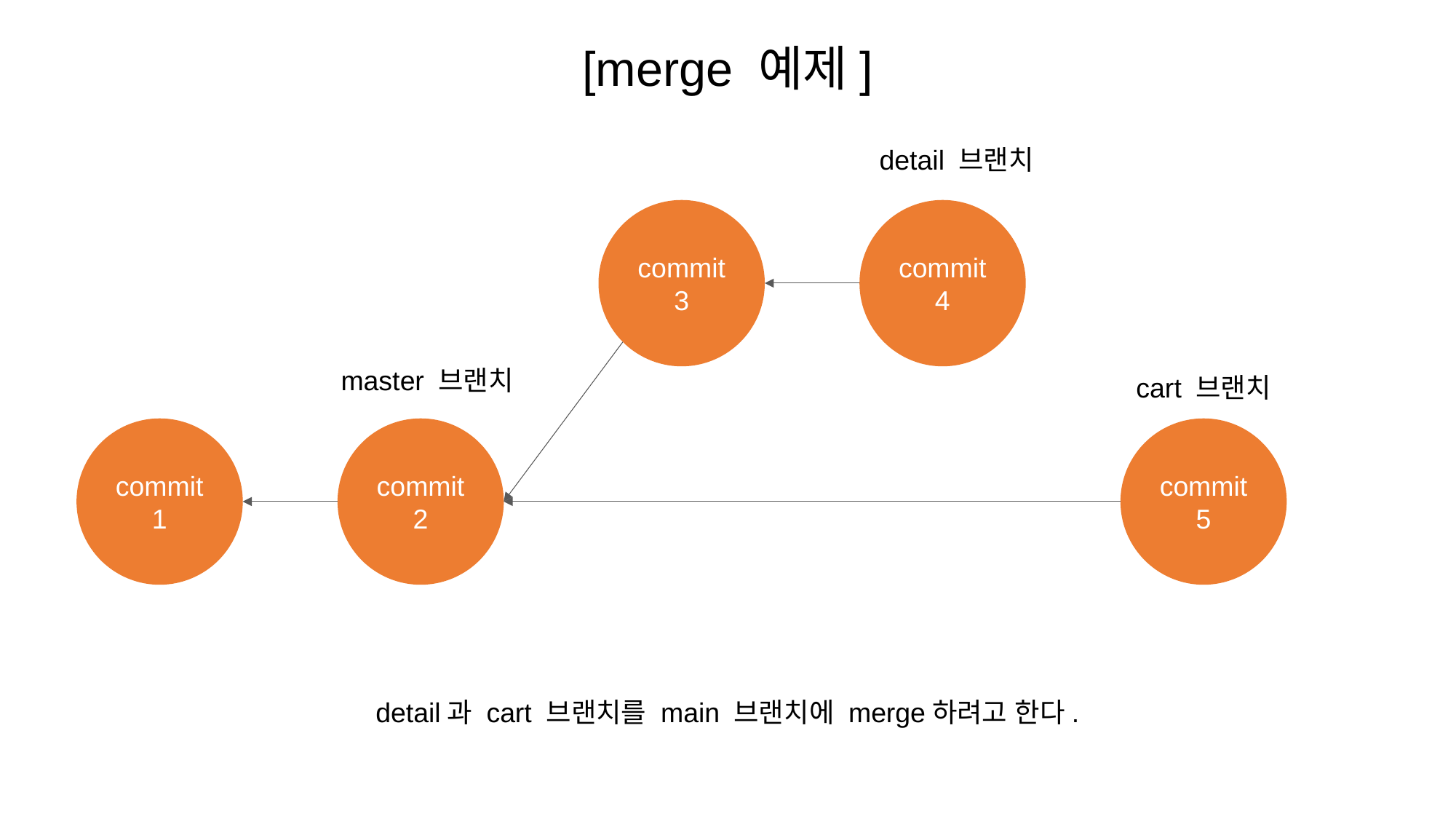

[merge 예제]
detail 브랜치
commit 3
commit 4
master 브랜치
cart 브랜치
commit 1
commit 2
commit 5
detail과 cart 브랜치를 main 브랜치에 merge하려고 한다.